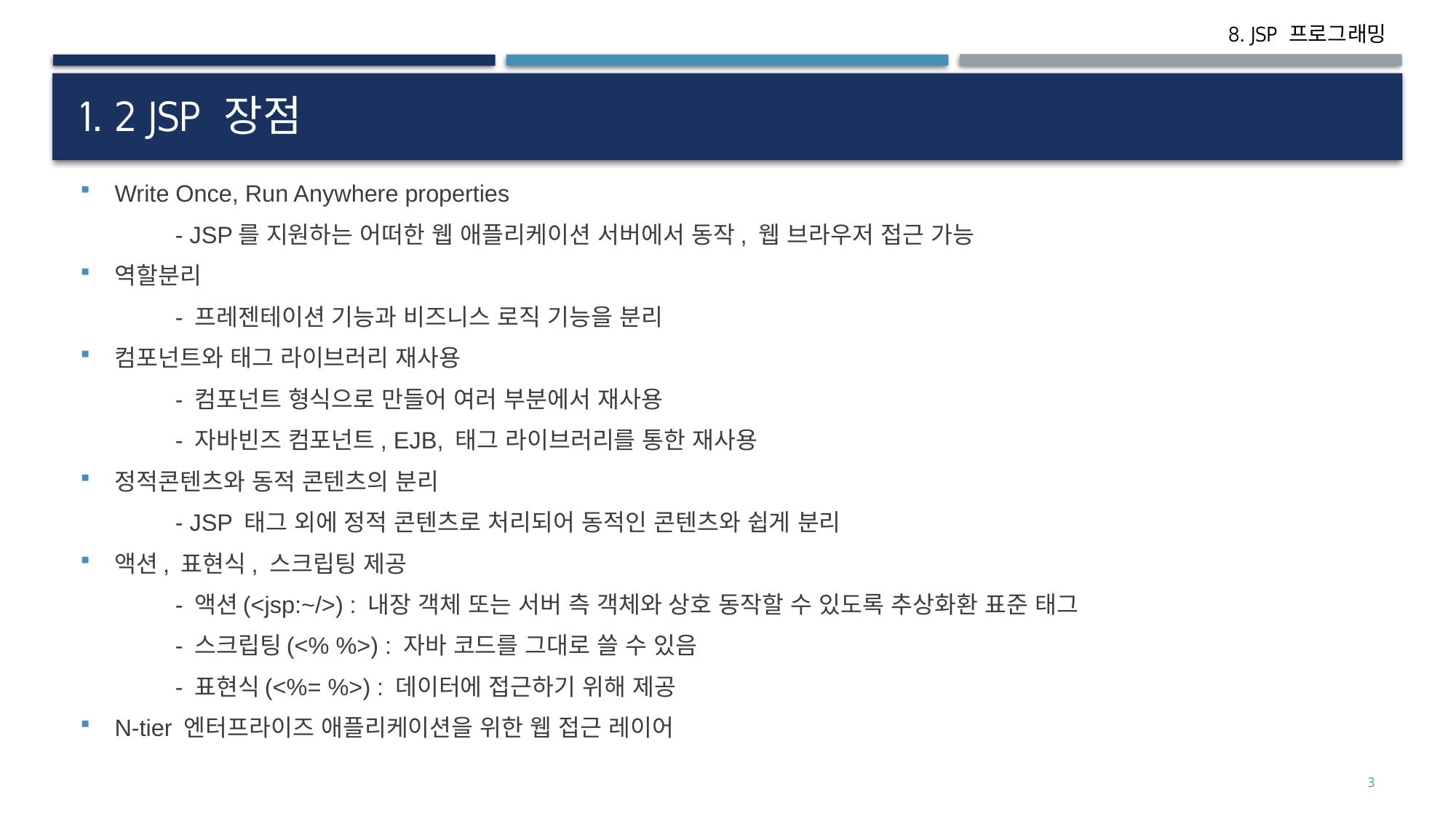

# 1. 2 JSP 장점
Write Once, Run Anywhere properties
	- JSP를 지원하는 어떠한 웹 애플리케이션 서버에서 동작, 웹 브라우저 접근 가능
역할분리
	- 프레젠테이션 기능과 비즈니스 로직 기능을 분리
컴포넌트와 태그 라이브러리 재사용
	- 컴포넌트 형식으로 만들어 여러 부분에서 재사용
	- 자바빈즈 컴포넌트, EJB, 태그 라이브러리를 통한 재사용
정적콘텐츠와 동적 콘텐츠의 분리
	- JSP 태그 외에 정적 콘텐츠로 처리되어 동적인 콘텐츠와 쉽게 분리
액션, 표현식, 스크립팅 제공
	- 액션(<jsp:~/>) : 내장 객체 또는 서버 측 객체와 상호 동작할 수 있도록 추상화환 표준 태그
	- 스크립팅(<% %>) : 자바 코드를 그대로 쓸 수 있음
	- 표현식(<%= %>) : 데이터에 접근하기 위해 제공
N-tier 엔터프라이즈 애플리케이션을 위한 웹 접근 레이어
3